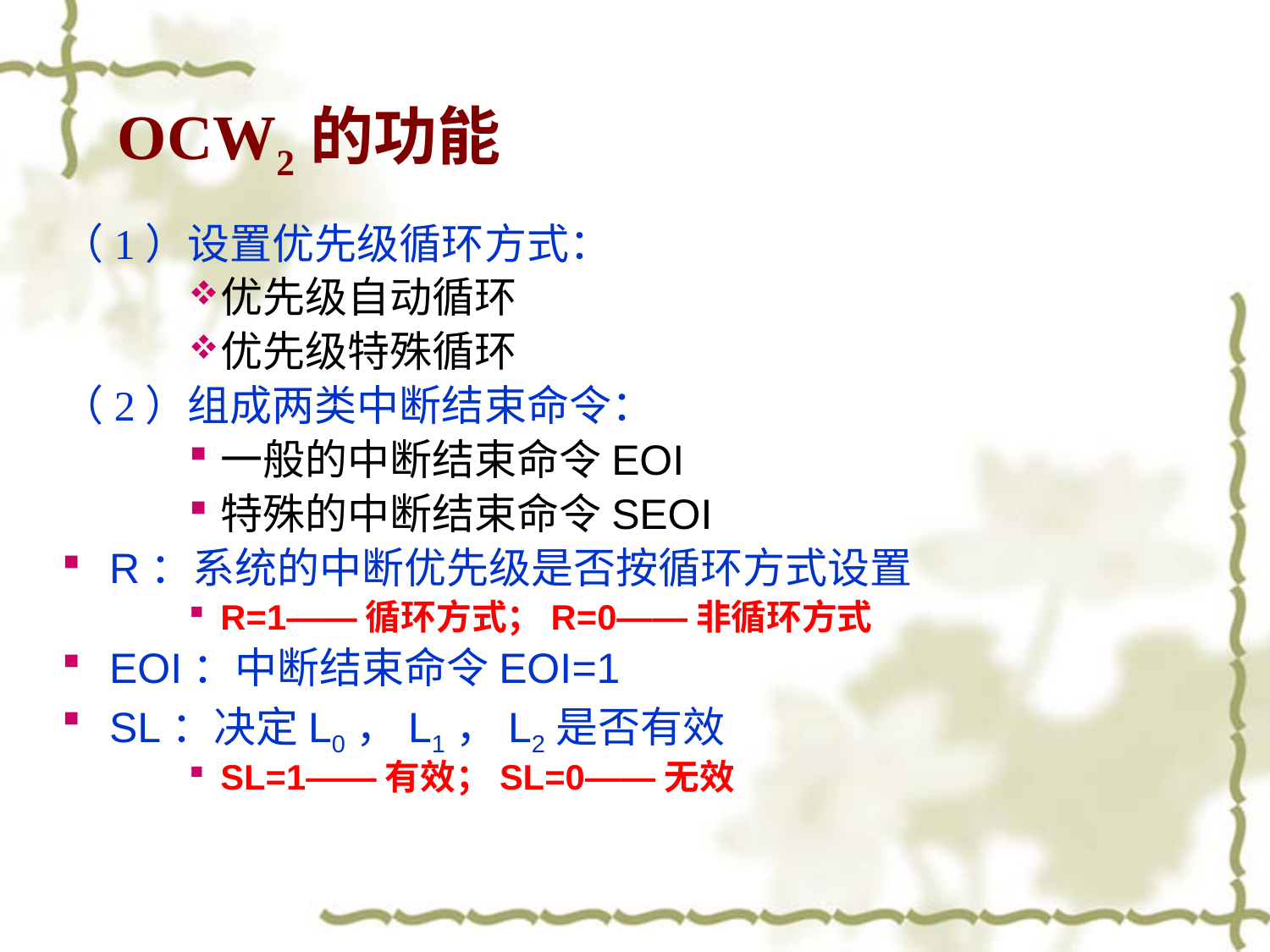

# OCW2的功能
（1）设置优先级循环方式：
优先级自动循环
优先级特殊循环
（2）组成两类中断结束命令：
一般的中断结束命令EOI
特殊的中断结束命令SEOI
R：系统的中断优先级是否按循环方式设置
R=1——循环方式；R=0——非循环方式
EOI：中断结束命令EOI=1
SL：决定L0，L1，L2是否有效
SL=1——有效；SL=0——无效
73